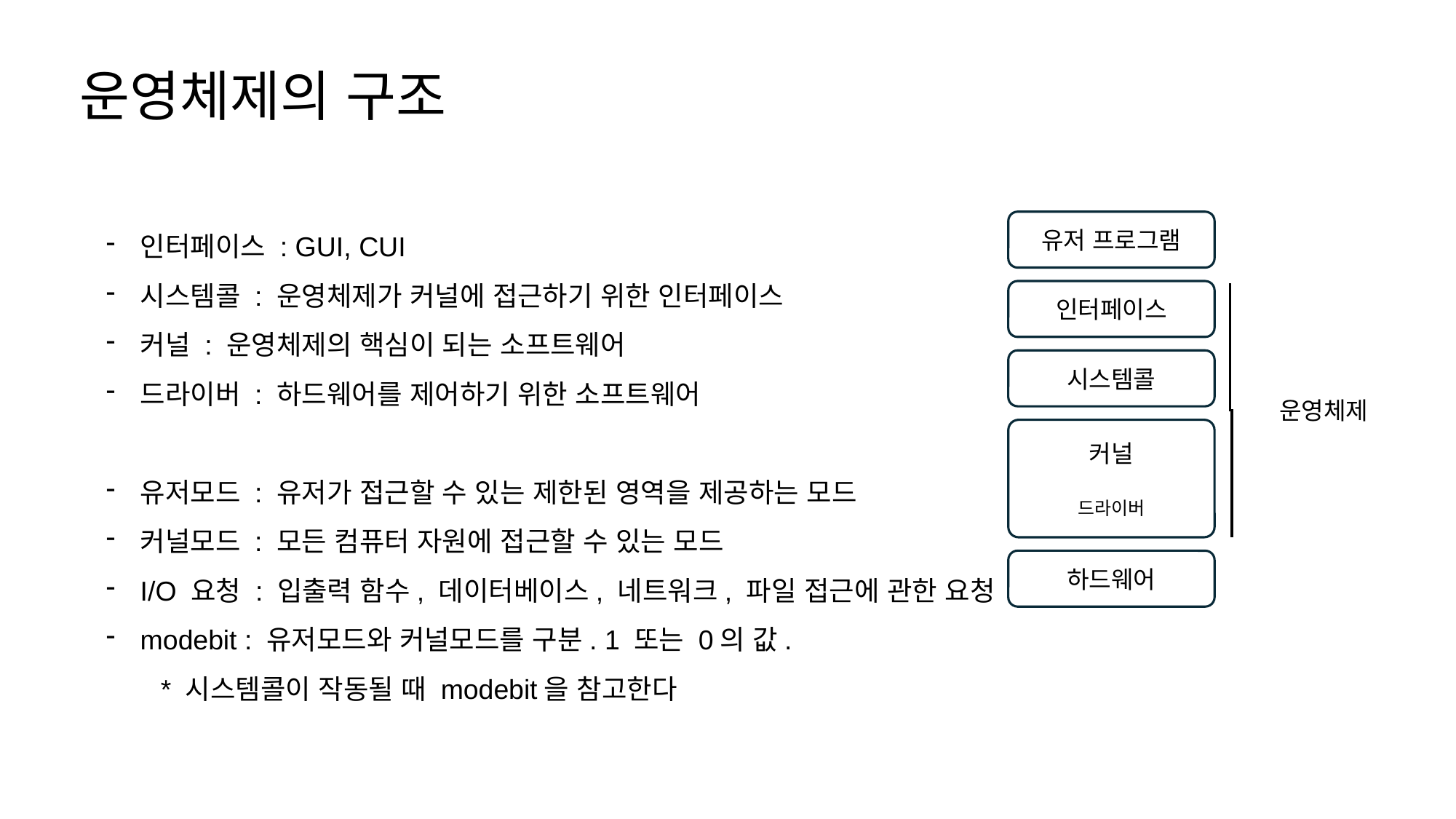

운영체제의 구조
인터페이스 : GUI, CUI
시스템콜 : 운영체제가 커널에 접근하기 위한 인터페이스
커널 : 운영체제의 핵심이 되는 소프트웨어
드라이버 : 하드웨어를 제어하기 위한 소프트웨어

유저모드 : 유저가 접근할 수 있는 제한된 영역을 제공하는 모드
커널모드 : 모든 컴퓨터 자원에 접근할 수 있는 모드
I/O 요청 : 입출력 함수, 데이터베이스, 네트워크, 파일 접근에 관한 요청
modebit : 유저모드와 커널모드를 구분. 1 또는 0의 값.
* 시스템콜이 작동될 때 modebit을 참고한다
유저 프로그램
인터페이스
시스템콜
운영체제
커널

드라이버
하드웨어